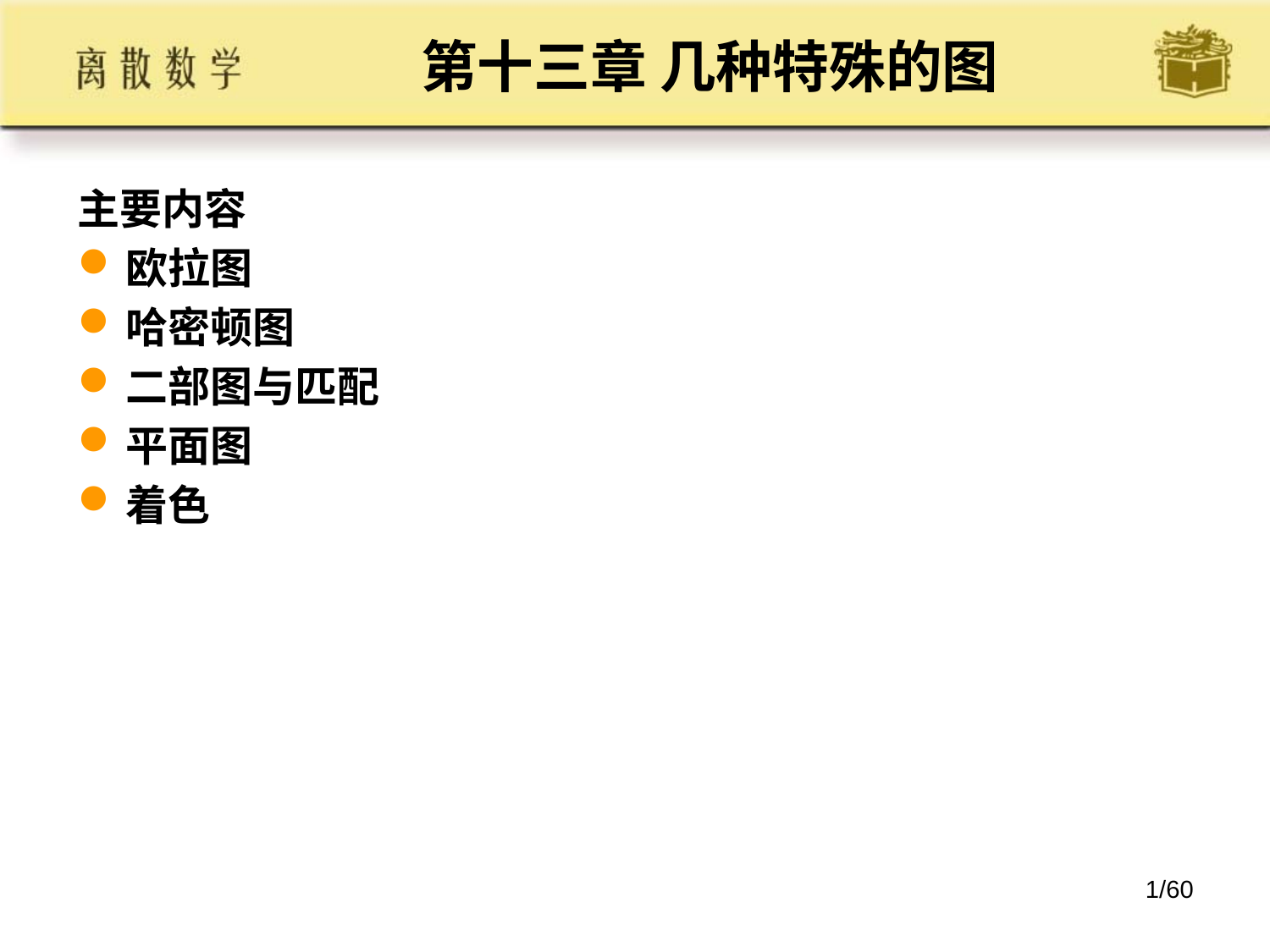

# 第十三章 几种特殊的图
主要内容
欧拉图
哈密顿图
二部图与匹配
平面图
着色
1/60